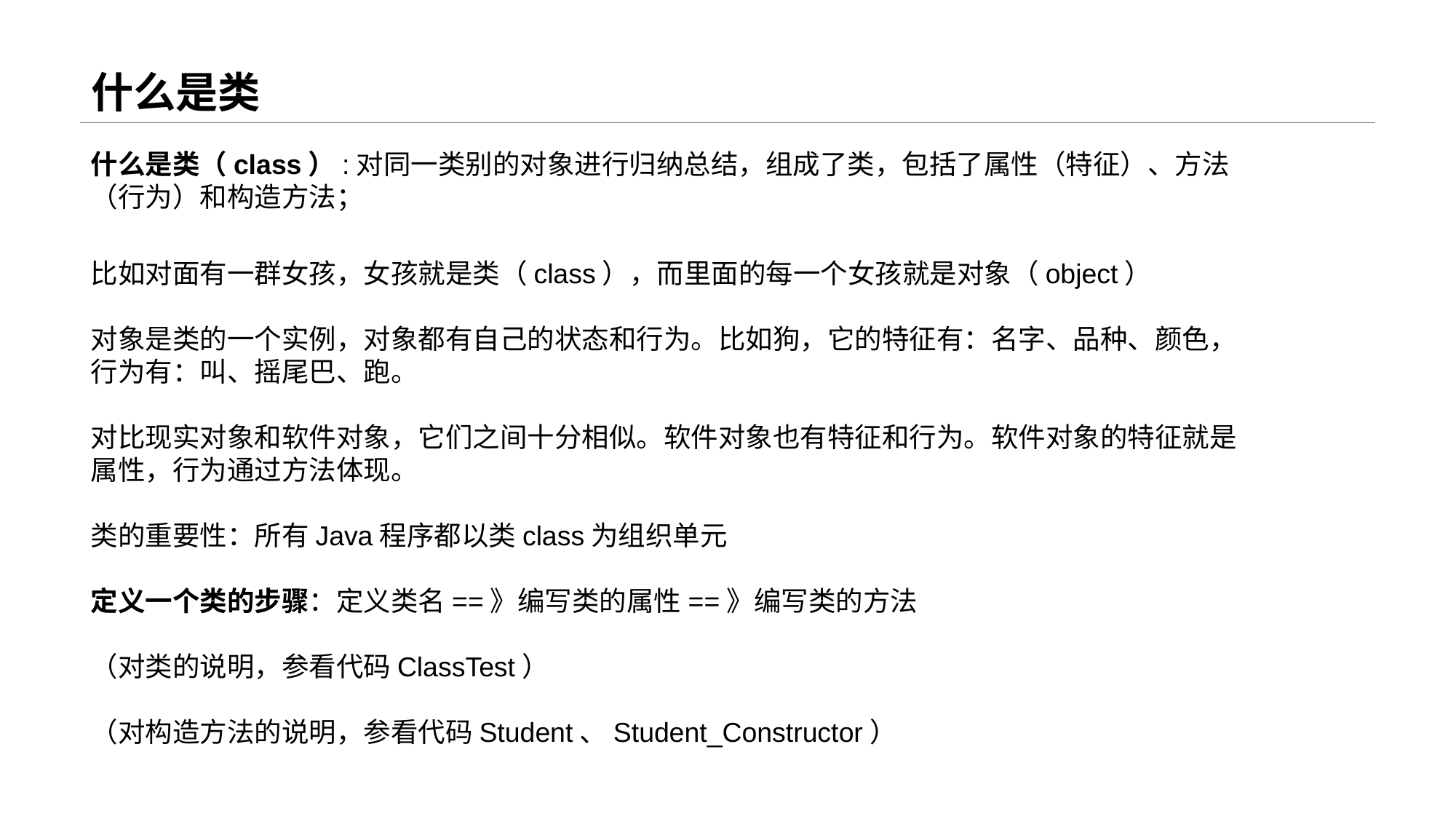

# 什么是类
什么是类（class）:对同一类别的对象进行归纳总结，组成了类，包括了属性（特征）、方法（行为）和构造方法；

比如对面有一群女孩，女孩就是类（class），而里面的每一个女孩就是对象（object）

对象是类的一个实例，对象都有自己的状态和行为。比如狗，它的特征有：名字、品种、颜色，行为有：叫、摇尾巴、跑。

对比现实对象和软件对象，它们之间十分相似。软件对象也有特征和行为。软件对象的特征就是属性，行为通过方法体现。

类的重要性：所有Java程序都以类class为组织单元

定义一个类的步骤：定义类名==》编写类的属性==》编写类的方法

（对类的说明，参看代码ClassTest）
（对构造方法的说明，参看代码Student、Student_Constructor）

3